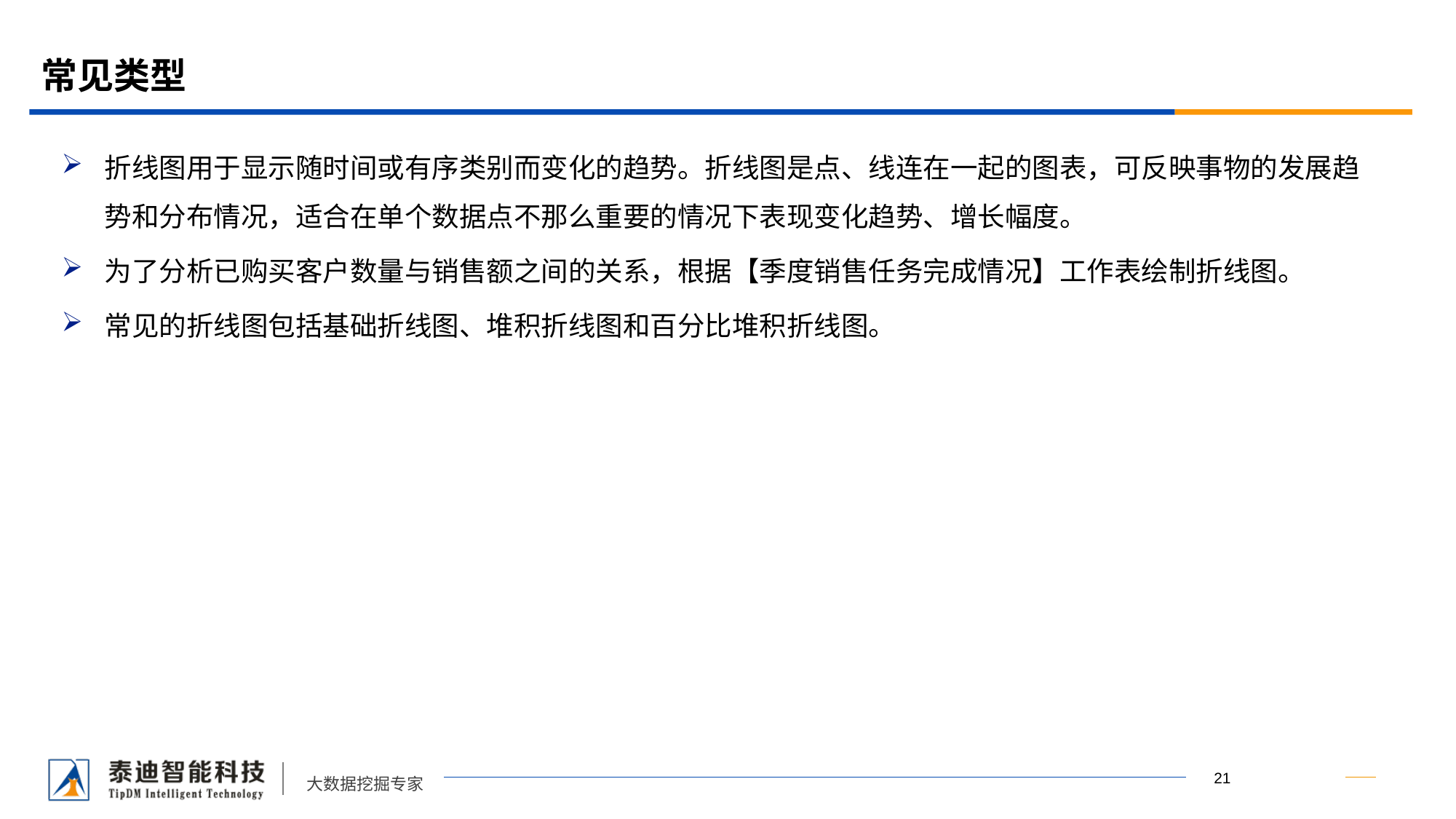

# 常见类型
折线图用于显示随时间或有序类别而变化的趋势。折线图是点、线连在一起的图表，可反映事物的发展趋势和分布情况，适合在单个数据点不那么重要的情况下表现变化趋势、增长幅度。
为了分析已购买客户数量与销售额之间的关系，根据【季度销售任务完成情况】工作表绘制折线图。
常见的折线图包括基础折线图、堆积折线图和百分比堆积折线图。